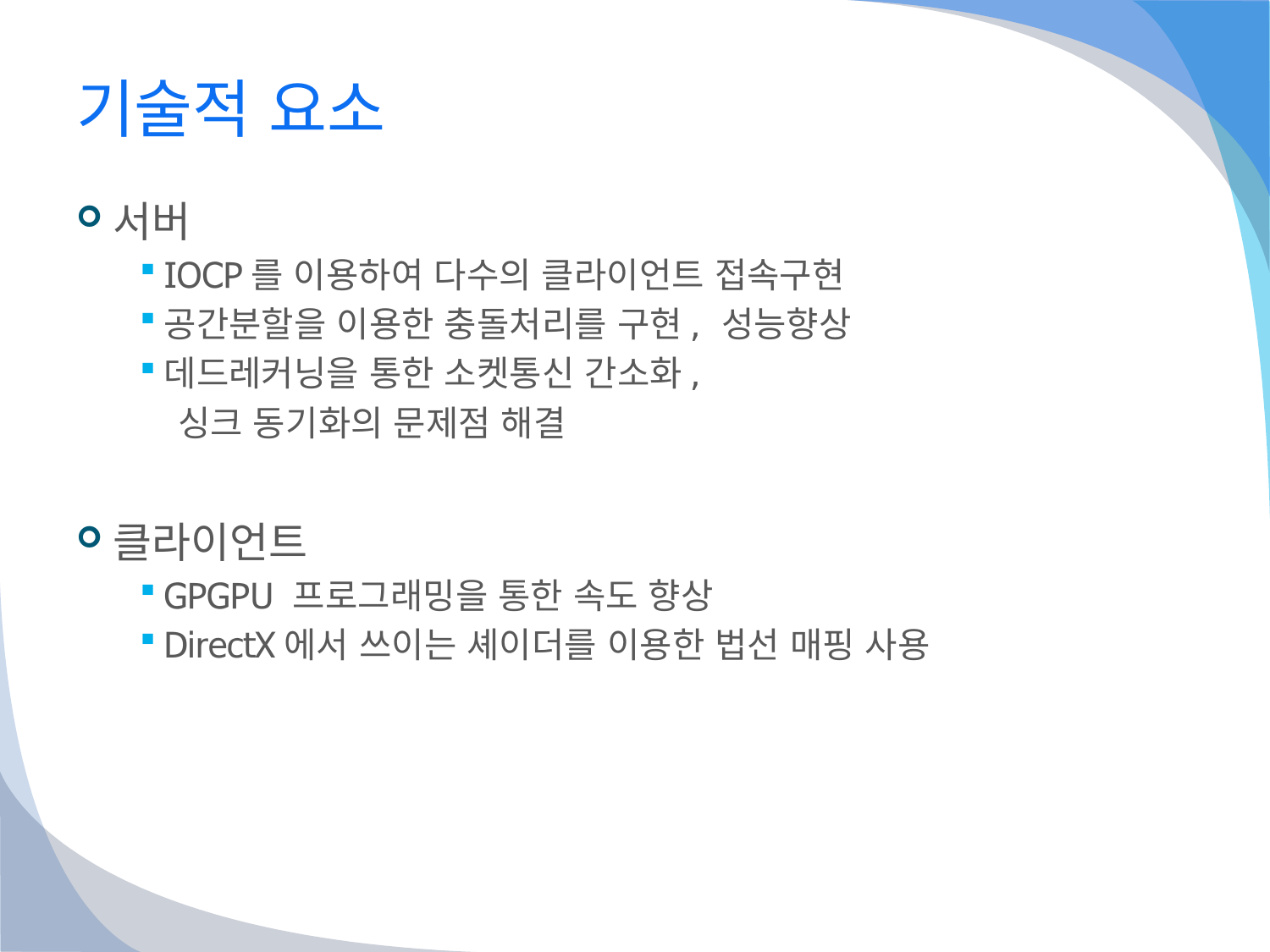

# 기술적 요소
서버
IOCP를 이용하여 다수의 클라이언트 접속구현
공간분할을 이용한 충돌처리를 구현, 성능향상
데드레커닝을 통한 소켓통신 간소화,
   싱크 동기화의 문제점 해결

클라이언트
GPGPU 프로그래밍을 통한 속도 향상
DirectX에서 쓰이는 셰이더를 이용한 법선 매핑 사용